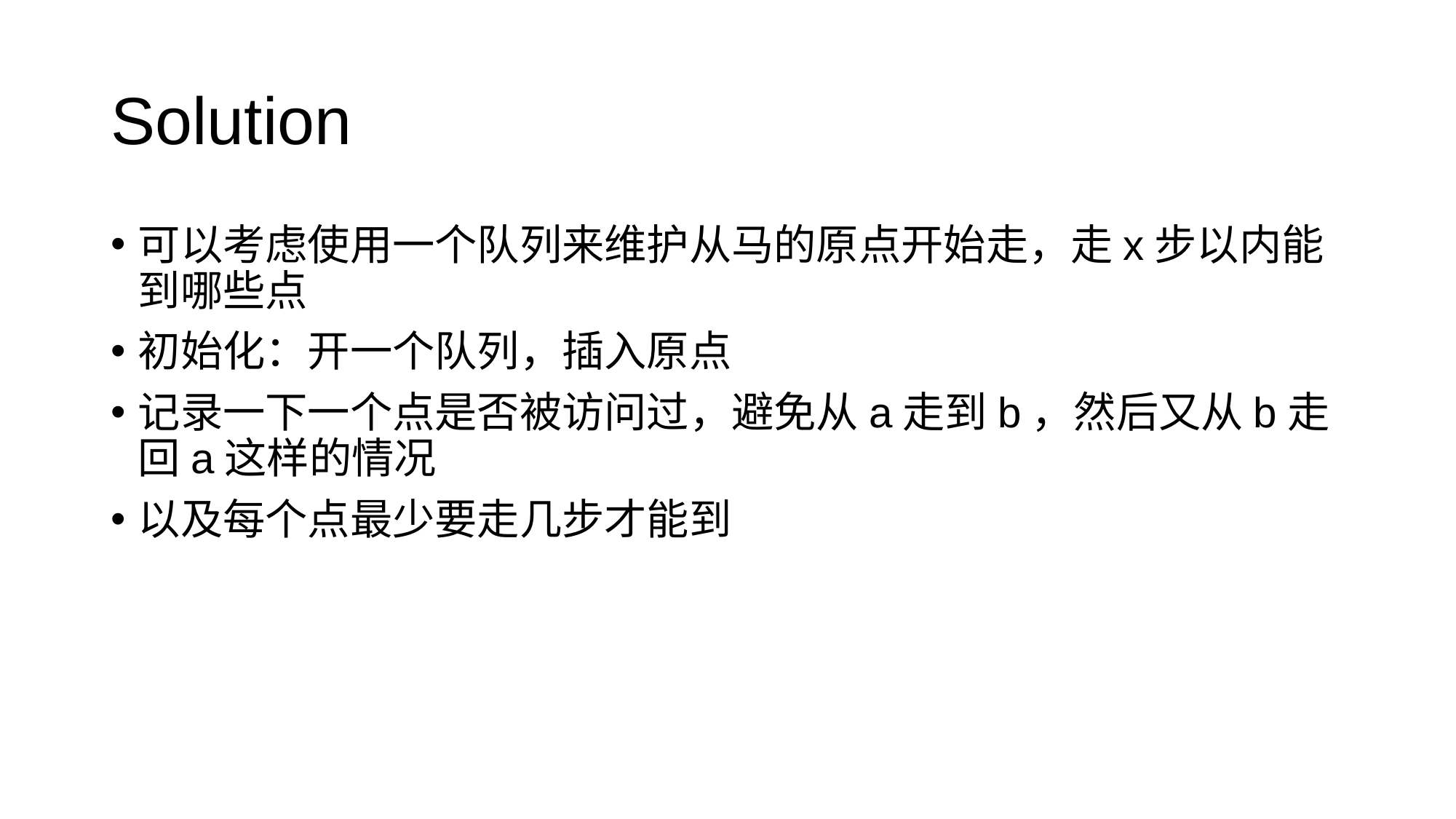

# Solution
可以考虑使用一个队列来维护从马的原点开始走，走x步以内能到哪些点
初始化：开一个队列，插入原点
记录一下一个点是否被访问过，避免从a走到b，然后又从b走回a这样的情况
以及每个点最少要走几步才能到